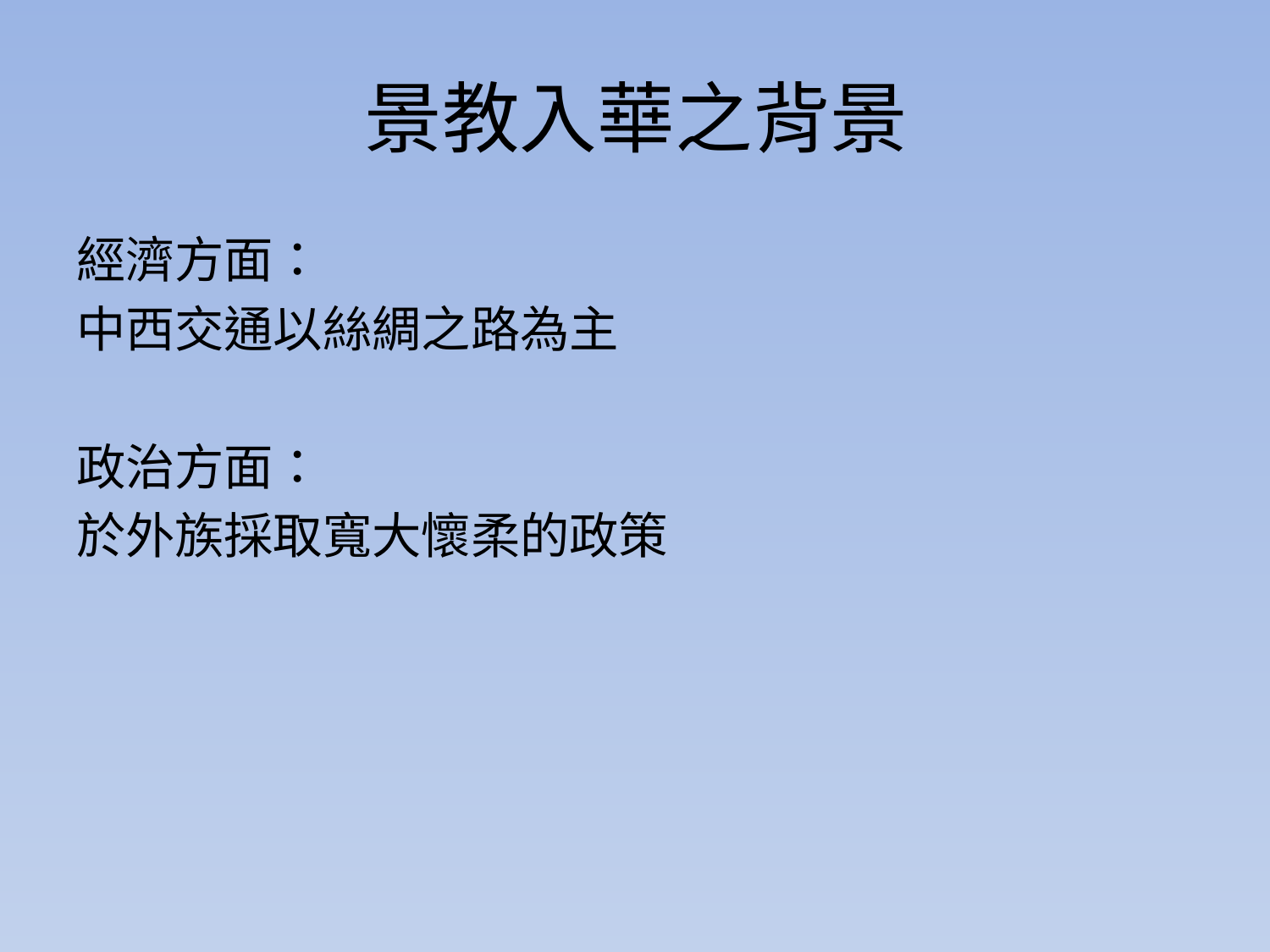

# 景教入華之背景
經濟方面：
中西交通以絲綢之路為主

政治方面：
於外族採取寬大懷柔的政策